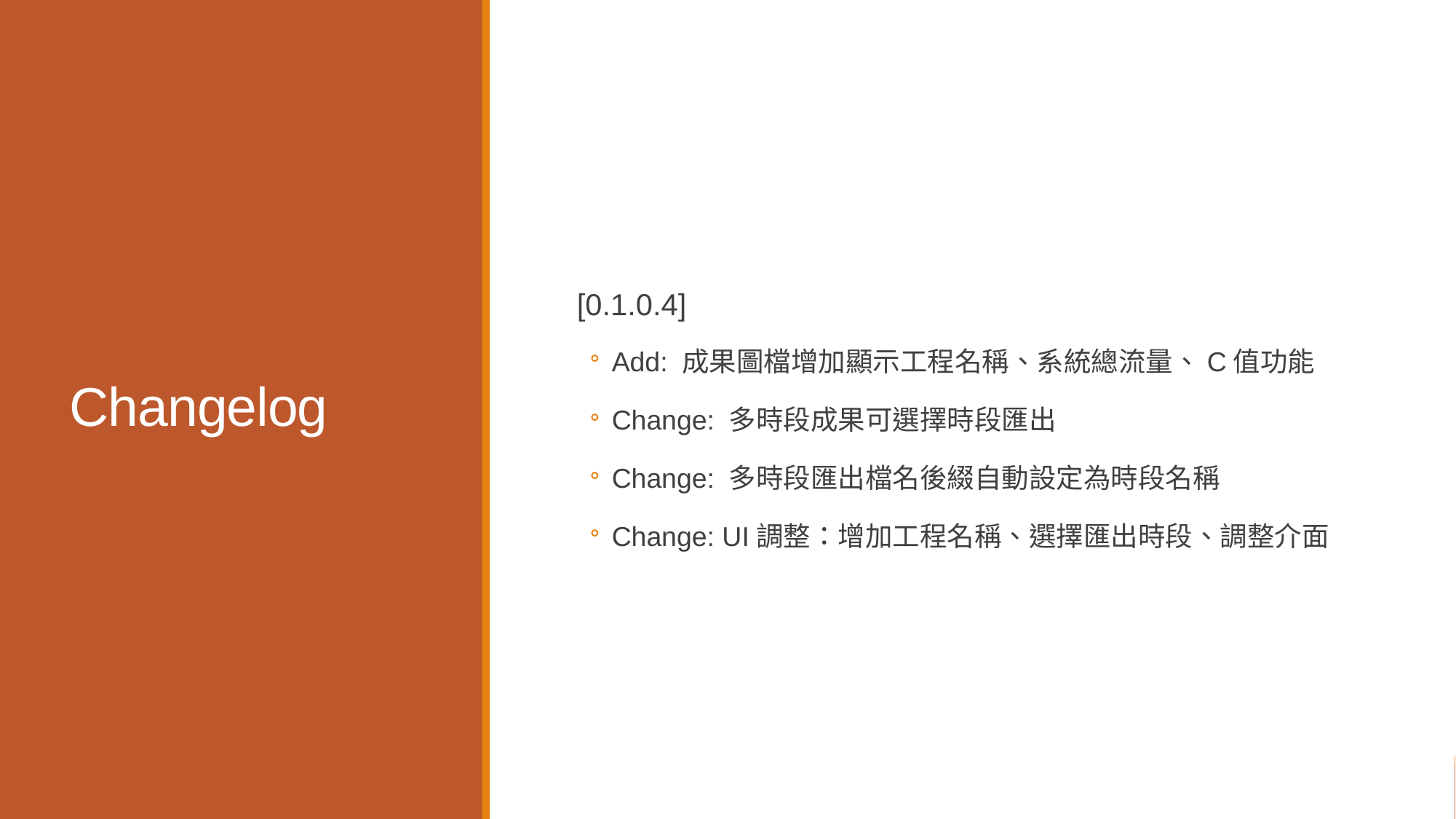

# Changelog
[0.1.0.4]
Add: 成果圖檔增加顯示工程名稱、系統總流量、C值功能
Change: 多時段成果可選擇時段匯出
Change: 多時段匯出檔名後綴自動設定為時段名稱
Change: UI調整：增加工程名稱、選擇匯出時段、調整介面
2